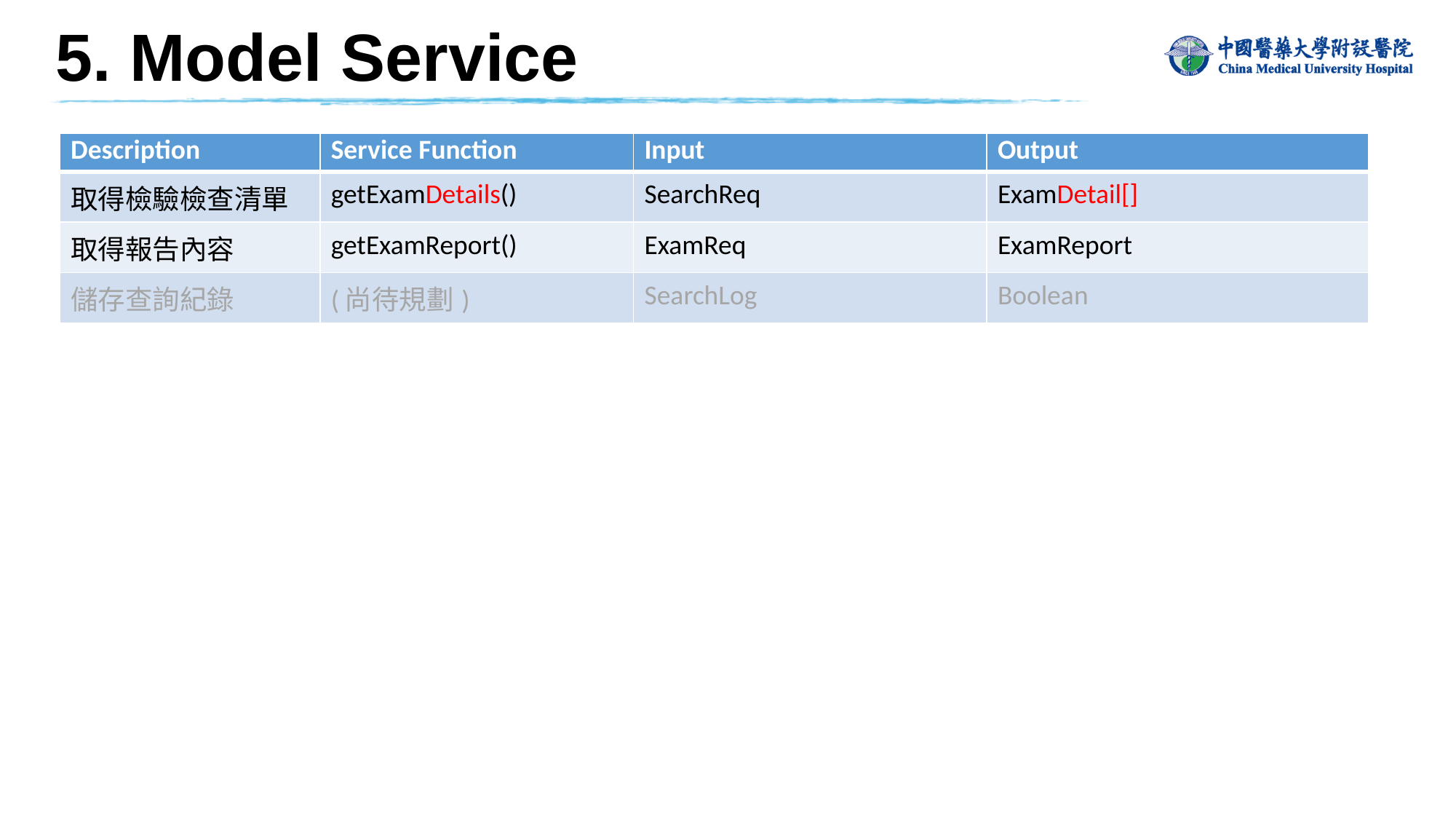

5. Model Service
| Description | Service Function | Input | Output |
| --- | --- | --- | --- |
| 取得檢驗檢查清單 | getExamDetails() | SearchReq | ExamDetail[] |
| 取得報告內容 | getExamReport() | ExamReq | ExamReport |
| 儲存查詢紀錄 | (尚待規劃) | SearchLog | Boolean |